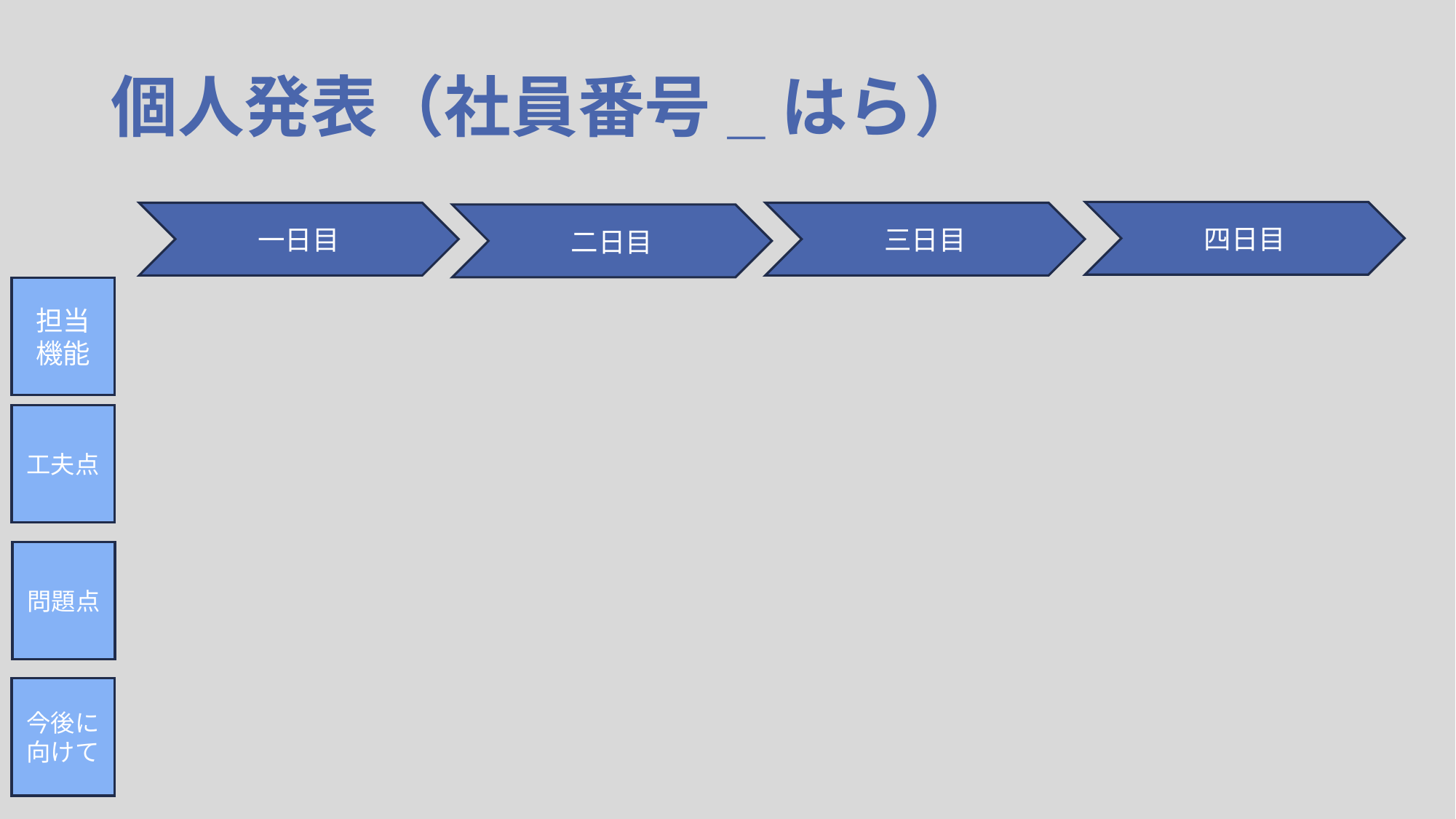

# 個人発表（社員番号_はら）
四日目
一日目
三日目
二日目
担当機能
工夫点
問題点
今後に向けて